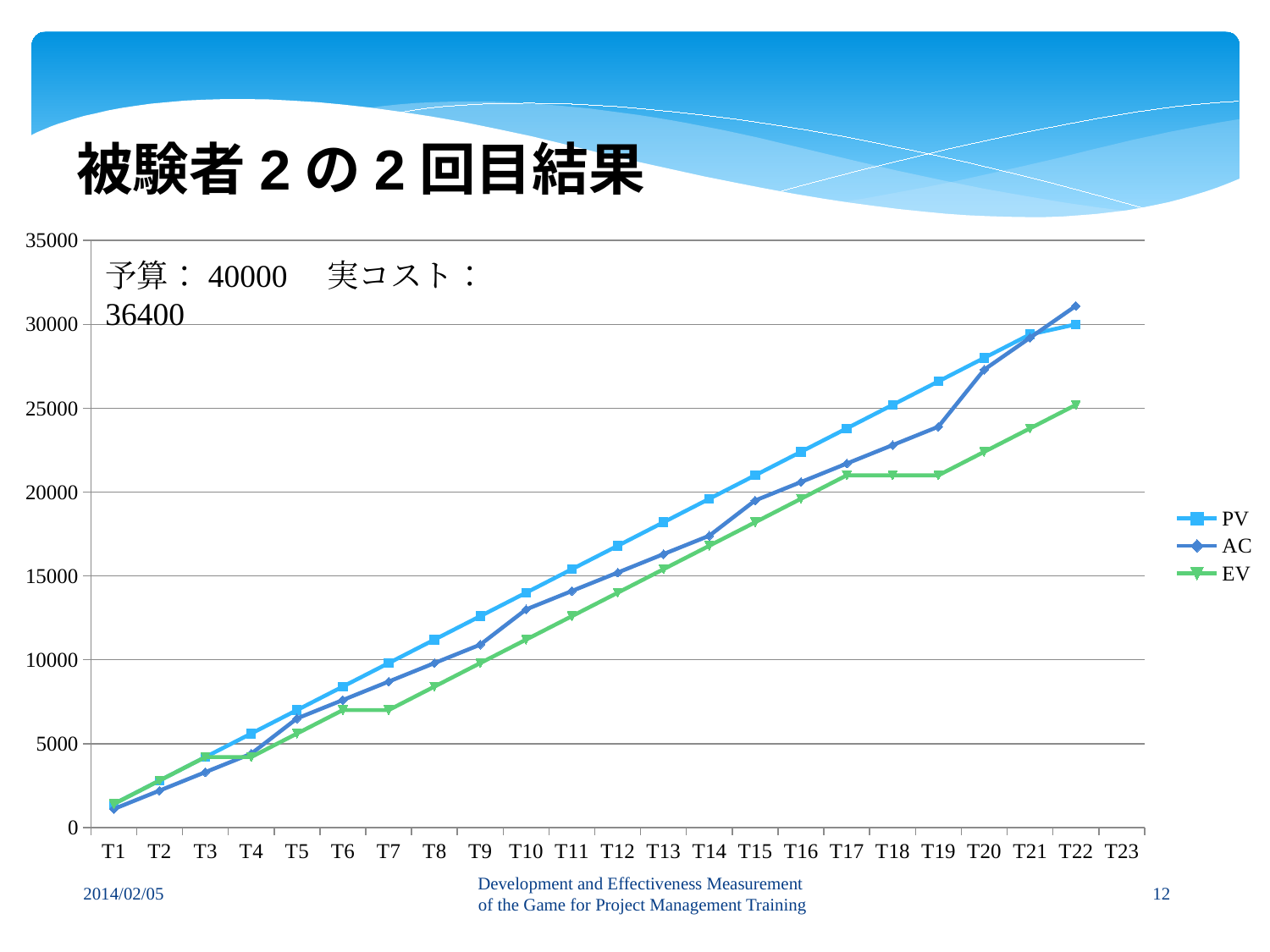

被験者2の2回目結果

### Chart

| Category | PV | AC | EV |
|---|---|---|---|
| T1 | 1400.0 | 1100.0 | 1400.0 |
| T2 | 2800.0 | 2200.0 | 2800.0 |
| T3 | 4200.0 | 3300.0 | 4200.0 |
| T4 | 5600.0 | 4400.0 | 4200.0 |
| T5 | 7000.0 | 6500.0 | 5600.0 |
| T6 | 8400.0 | 7600.0 | 7000.0 |
| T7 | 9800.0 | 8700.0 | 7000.0 |
| T8 | 11200.0 | 9800.0 | 8400.0 |
| T9 | 12600.0 | 10900.0 | 9800.0 |
| T10 | 14000.0 | 13000.0 | 11200.0 |
| T11 | 15400.0 | 14100.0 | 12600.0 |
| T12 | 16800.0 | 15200.0 | 14000.0 |
| T13 | 18200.0 | 16300.0 | 15400.0 |
| T14 | 19600.0 | 17400.0 | 16800.0 |
| T15 | 21000.0 | 19500.0 | 18200.0 |
| T16 | 22400.0 | 20600.0 | 19600.0 |
| T17 | 23800.0 | 21700.0 | 21000.0 |
| T18 | 25200.0 | 22800.0 | 21000.0 |
| T19 | 26600.0 | 23900.0 | 21000.0 |
| T20 | 28000.0 | 27300.0 | 22400.0 |
| T21 | 29400.0 | 29200.0 | 23800.0 |
| T22 | 30000.0 | 31100.0 | 25200.0 |
| T23 | None | None | None |
予算：40000　実コスト：36400
12
2014/02/05
Development and Effectiveness Measurement
of the Game for Project Management Training